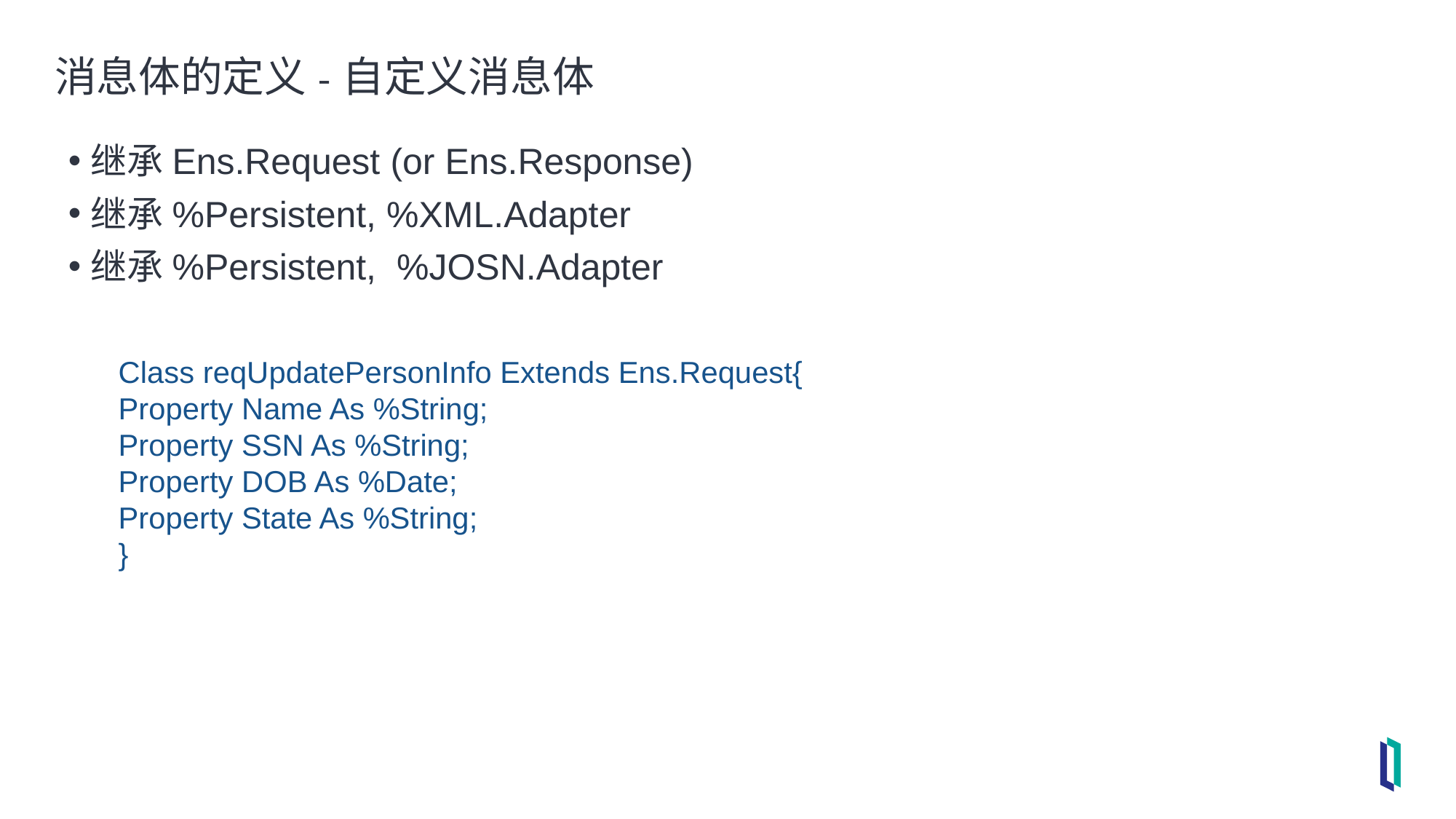

# 消息体的定义-自定义消息体
继承Ens.Request (or Ens.Response)
继承%Persistent, %XML.Adapter
继承%Persistent,  %JOSN.Adapter

Class reqUpdatePersonInfo Extends Ens.Request{
Property Name As %String;
Property SSN As %String;
Property DOB As %Date;
Property State As %String;
}